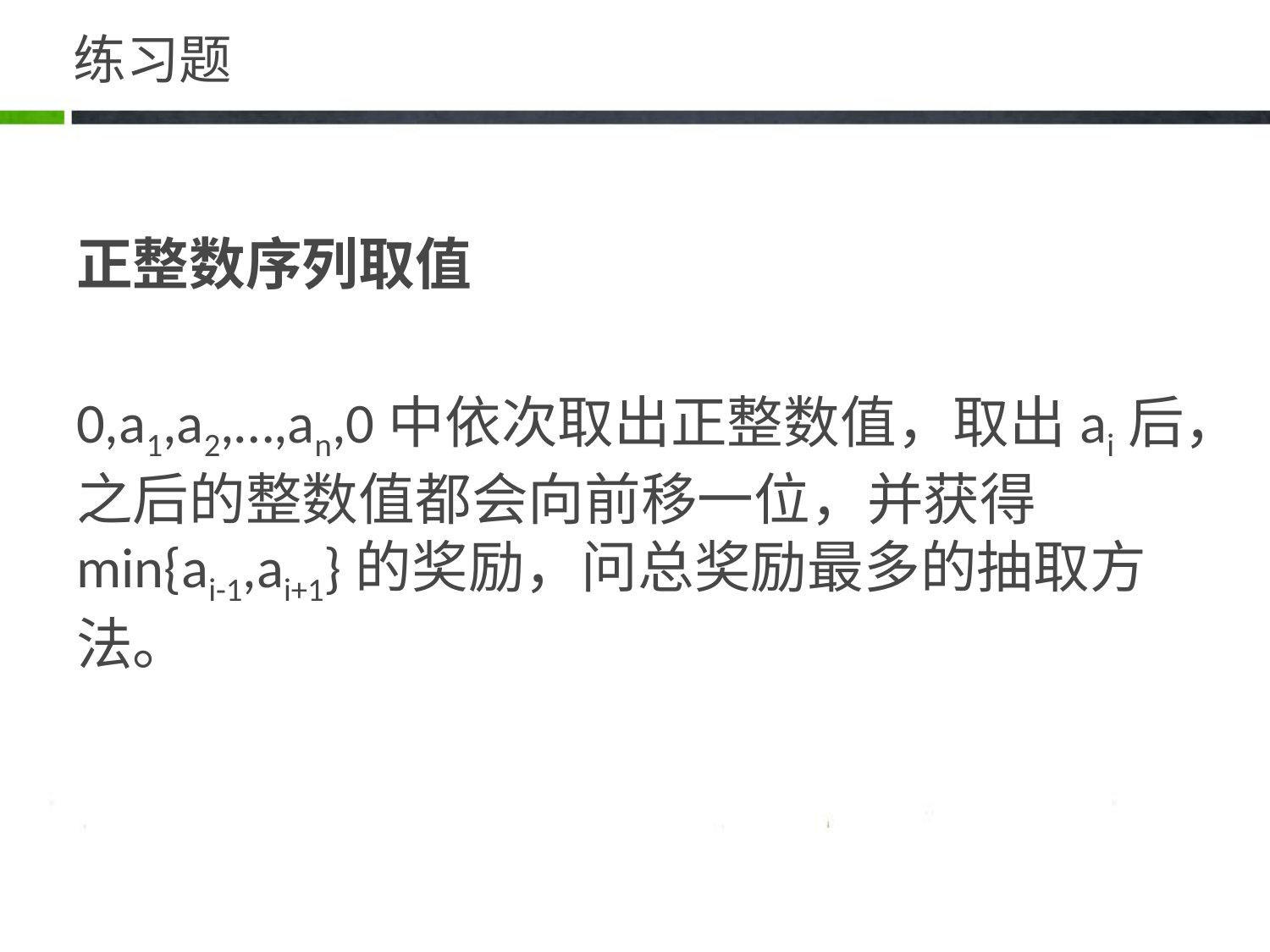

# 练习题
正整数序列取值

0,a1,a2,…,an,0中依次取出正整数值，取出ai后，之后的整数值都会向前移一位，并获得min{ai-1,ai+1}的奖励，问总奖励最多的抽取方法。